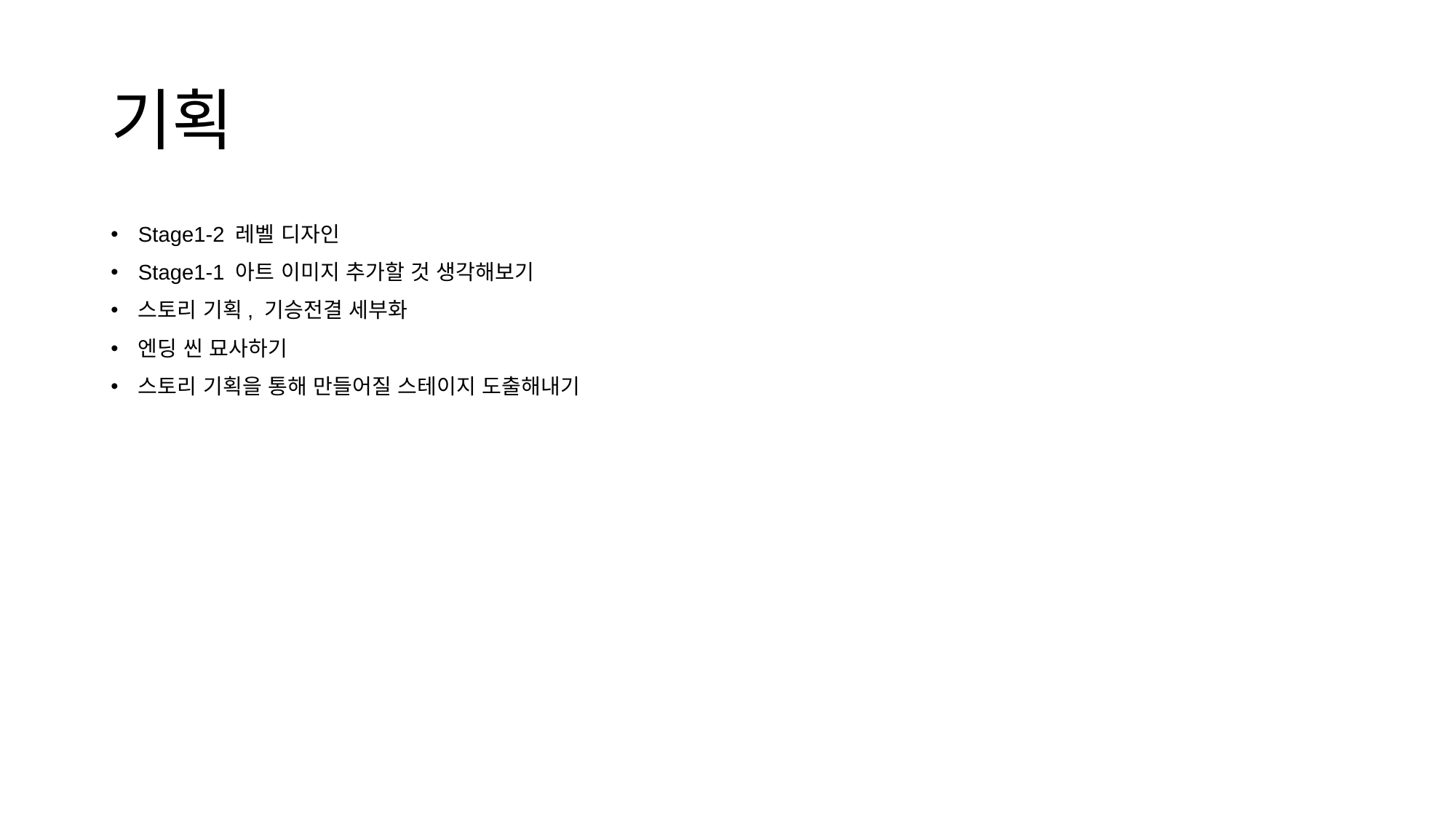

# 기획
Stage1-2 레벨 디자인
Stage1-1 아트 이미지 추가할 것 생각해보기
스토리 기획, 기승전결 세부화
엔딩 씬 묘사하기
스토리 기획을 통해 만들어질 스테이지 도출해내기